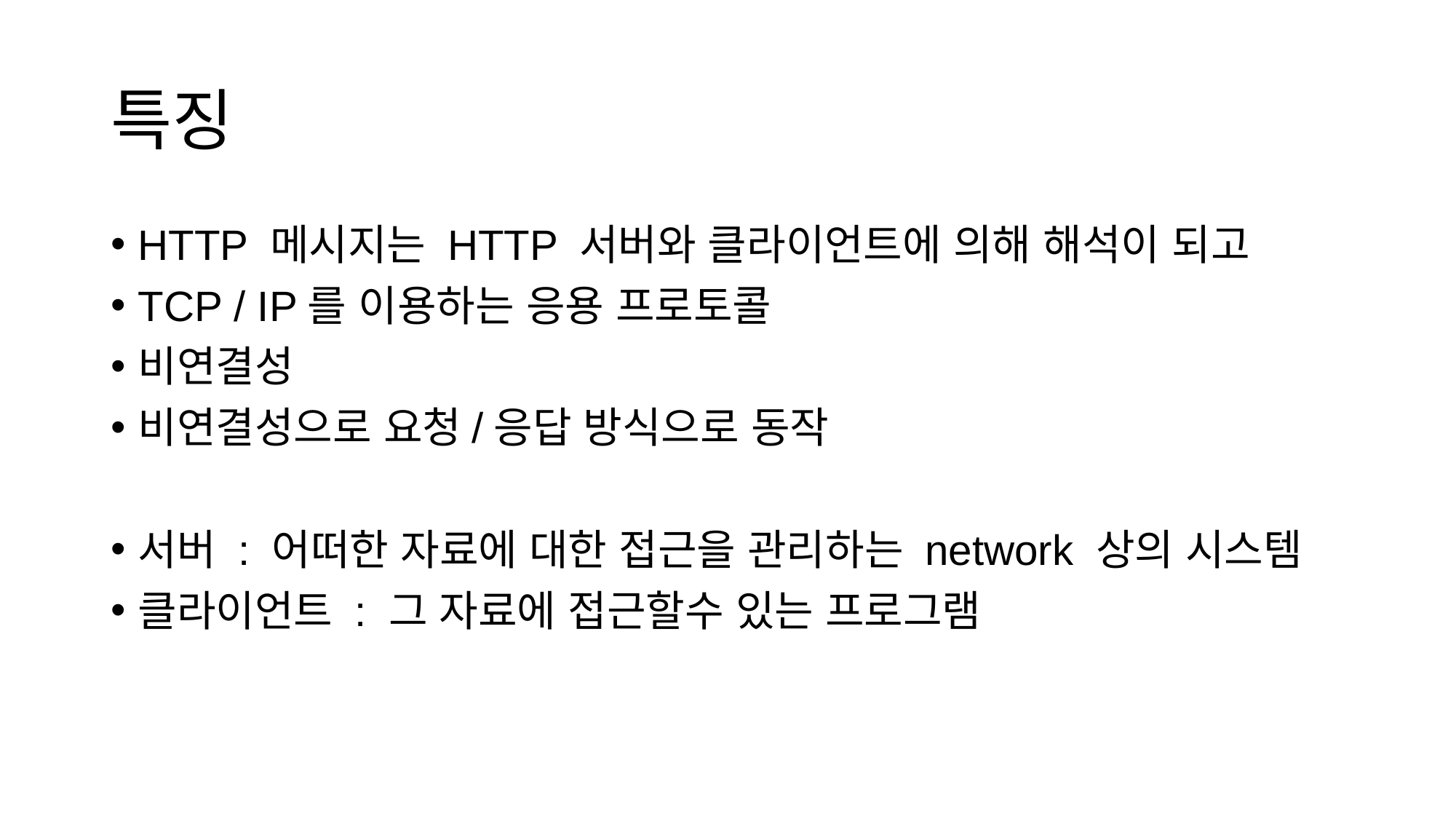

# 특징
HTTP 메시지는 HTTP 서버와 클라이언트에 의해 해석이 되고
TCP / IP를 이용하는 응용 프로토콜
비연결성
비연결성으로 요청/응답 방식으로 동작

서버 : 어떠한 자료에 대한 접근을 관리하는 network 상의 시스템
클라이언트 : 그 자료에 접근할수 있는 프로그램